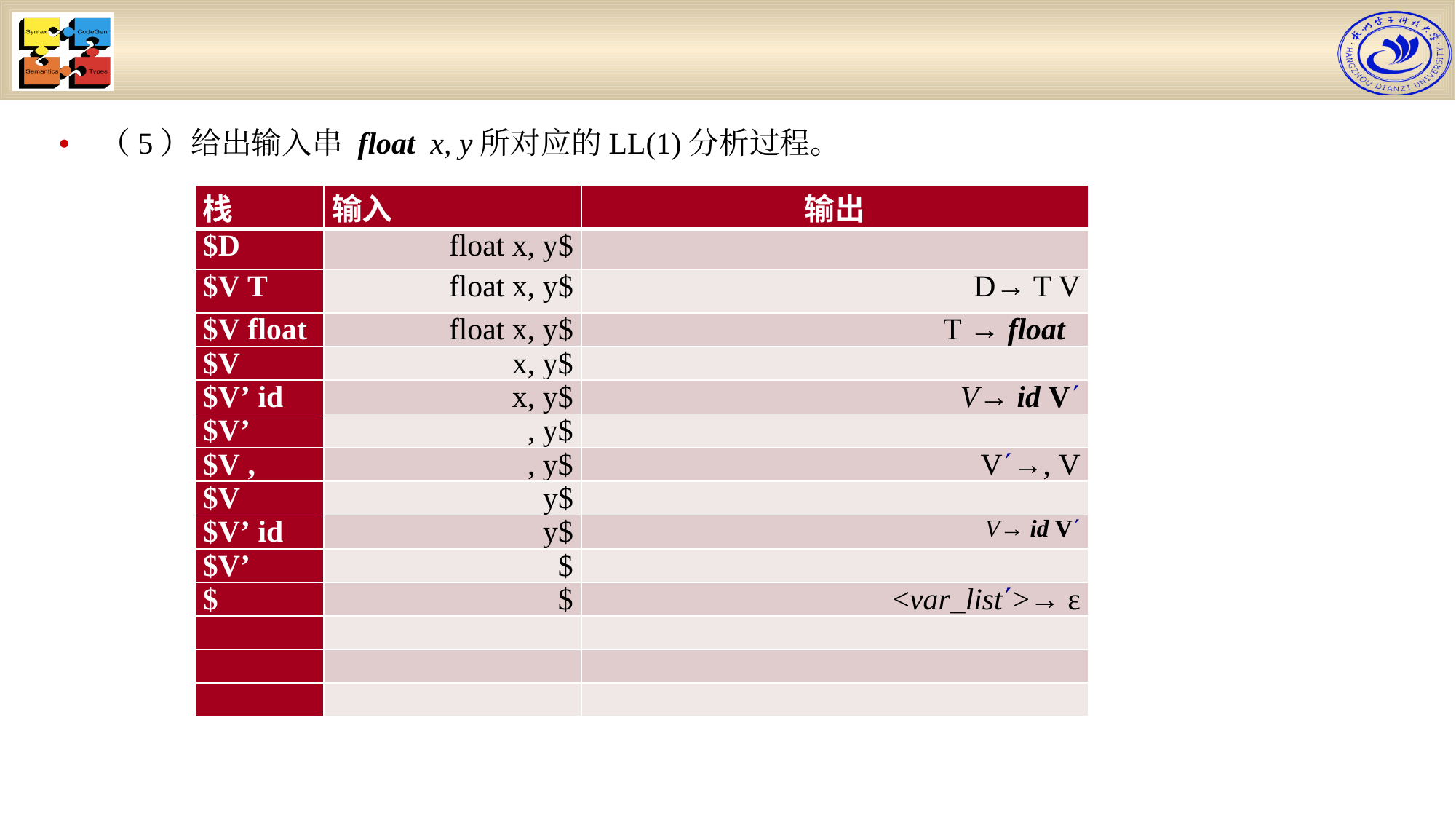

#
（5）给出输入串 float  x, y所对应的LL(1)分析过程。

| 栈 | 输入 | 输出 |
| --- | --- | --- |
| $D | float x, y$ |  |
| $V T | float x, y$ | D→ T V |
| $V float | float x, y$ | T → float |
| $V | x, y$ |  |
| $V’ id | x, y$ | V→ id V′ |
| $V’ | , y$ |  |
| $V , | , y$ | V′→, V |
| $V | y$ |  |
| $V’ id | y$ | V→ id V′ |
| $V’ | $ |  |
| $ | $ | <var\_list′>→ ε |
|  |  |  |
|  |  |  |
|  |  |  |